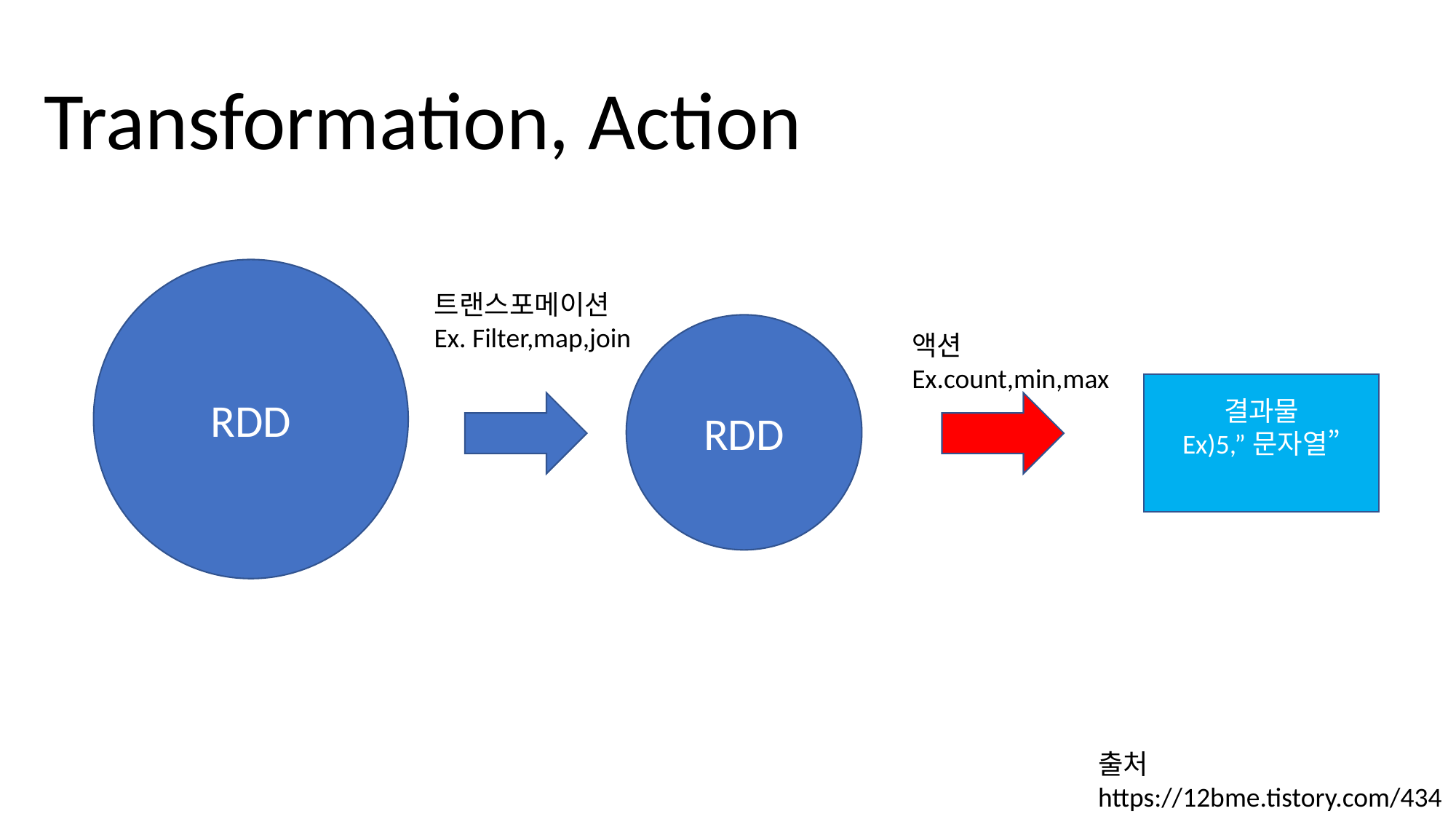

Transformation, Action
RDD
트랜스포메이션
Ex. Filter,map,join

RDD
액션
Ex.count,min,max

결과물
Ex)5,”문자열”

출처
https://12bme.tistory.com/434